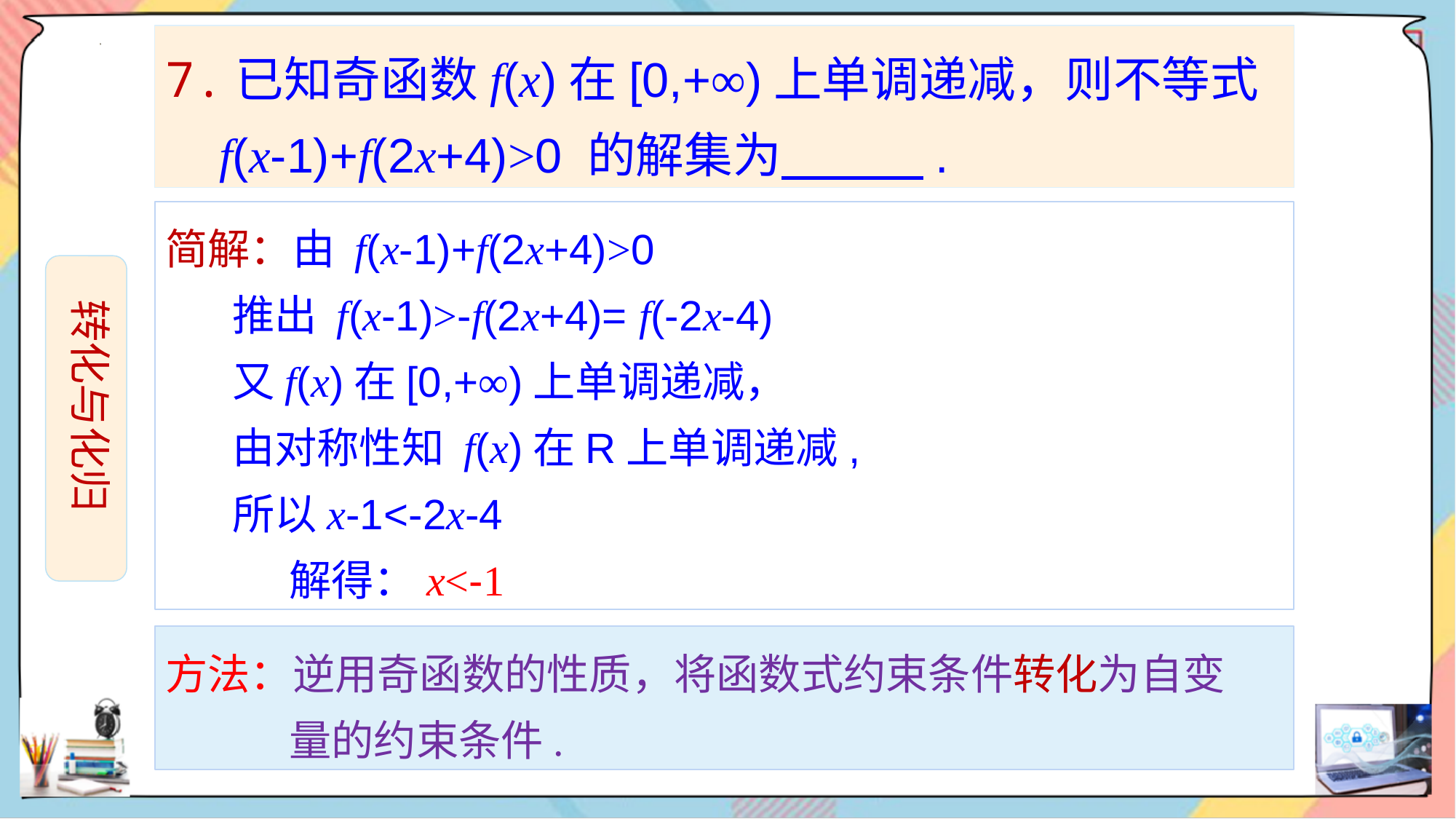

7.已知奇函数f(x)在[0,+∞)上单调递减，则不等式
    f(x-1)+f(2x+4)>0 的解集为             .
简解：由 f(x-1)+f(2x+4)>0
      推出 f(x-1)>-f(2x+4)= f(-2x-4)
      又f(x)在[0,+∞)上单调递减，
      由对称性知 f(x)在R上单调递减,
      所以x-1<-2x-4
            解得：x<-1
  转化与化归
方法：逆用奇函数的性质，将函数式约束条件转化为自变
            量的约束条件.